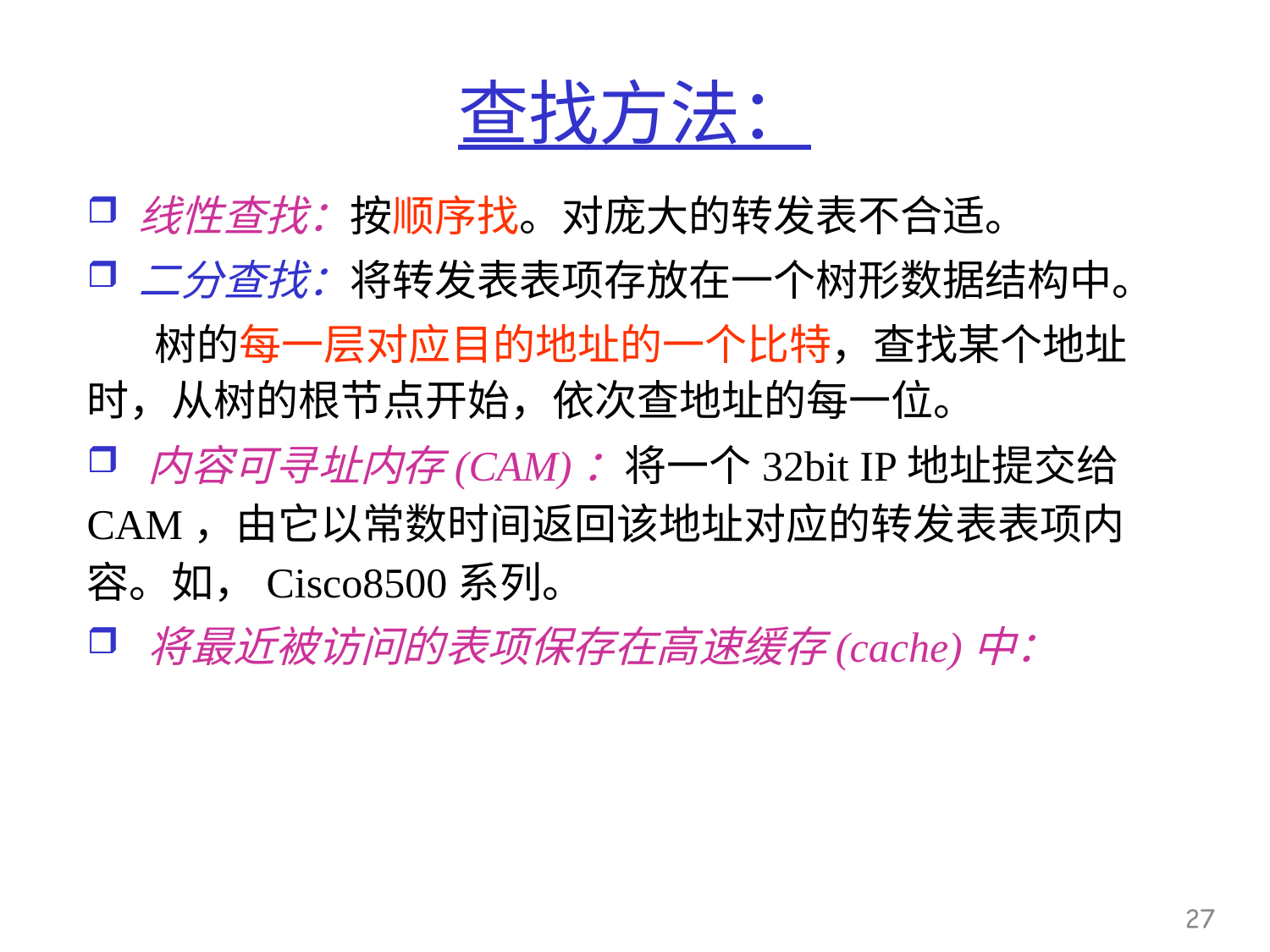

# 查找方法：
 线性查找：按顺序找。对庞大的转发表不合适。
 二分查找：将转发表表项存放在一个树形数据结构中。
      树的每一层对应目的地址的一个比特，查找某个地址时，从树的根节点开始，依次查地址的每一位。
  内容可寻址内存(CAM)：将一个32bit IP地址提交给CAM，由它以常数时间返回该地址对应的转发表表项内容。如，Cisco8500系列。
  将最近被访问的表项保存在高速缓存(cache)中：

27